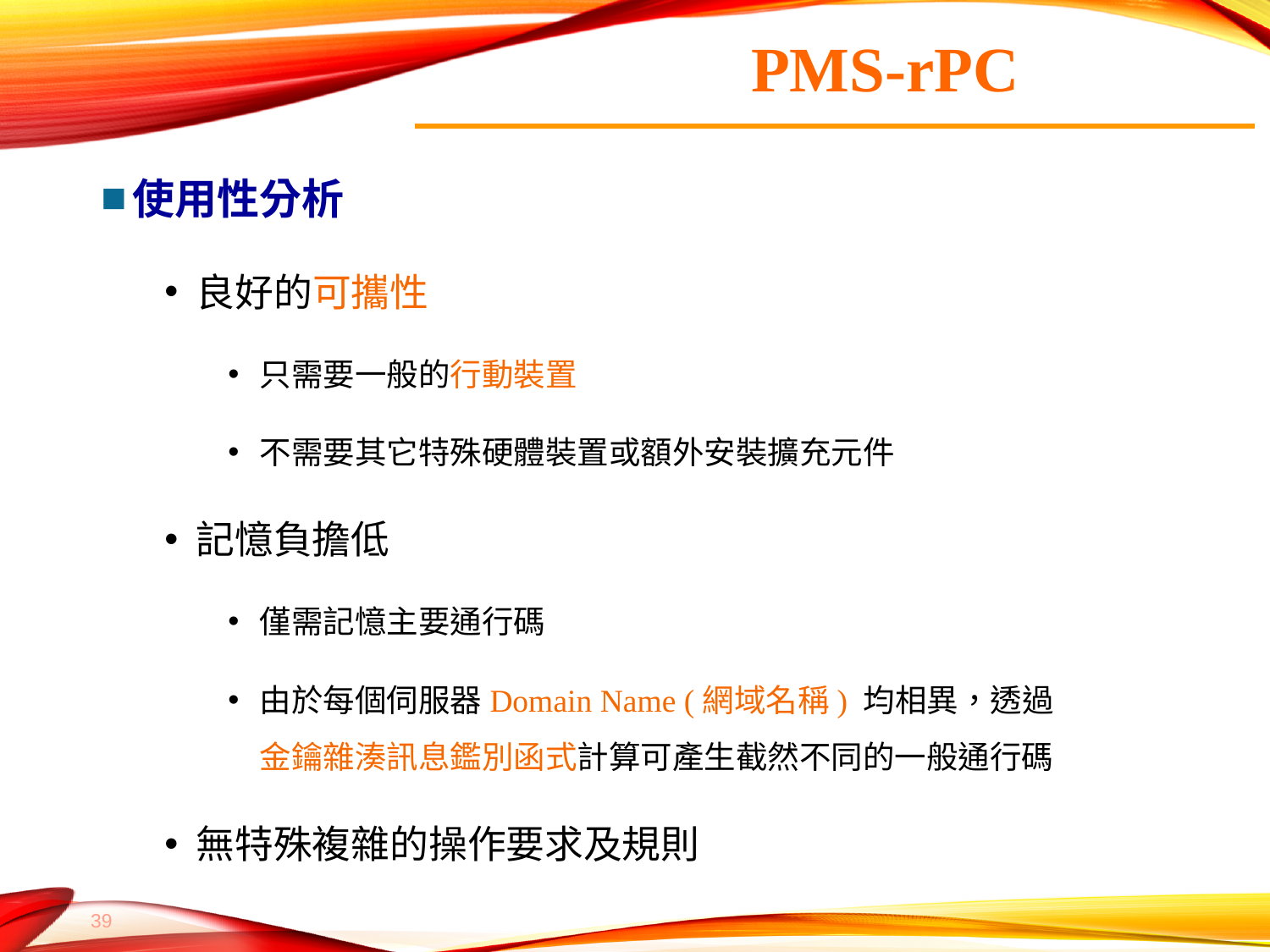

# PMS-rPC
使用性分析
良好的可攜性
只需要一般的行動裝置
不需要其它特殊硬體裝置或額外安裝擴充元件
記憶負擔低
僅需記憶主要通行碼
由於每個伺服器Domain Name (網域名稱) 均相異，透過
金鑰雜湊訊息鑑別函式計算可產生截然不同的一般通行碼
無特殊複雜的操作要求及規則
39